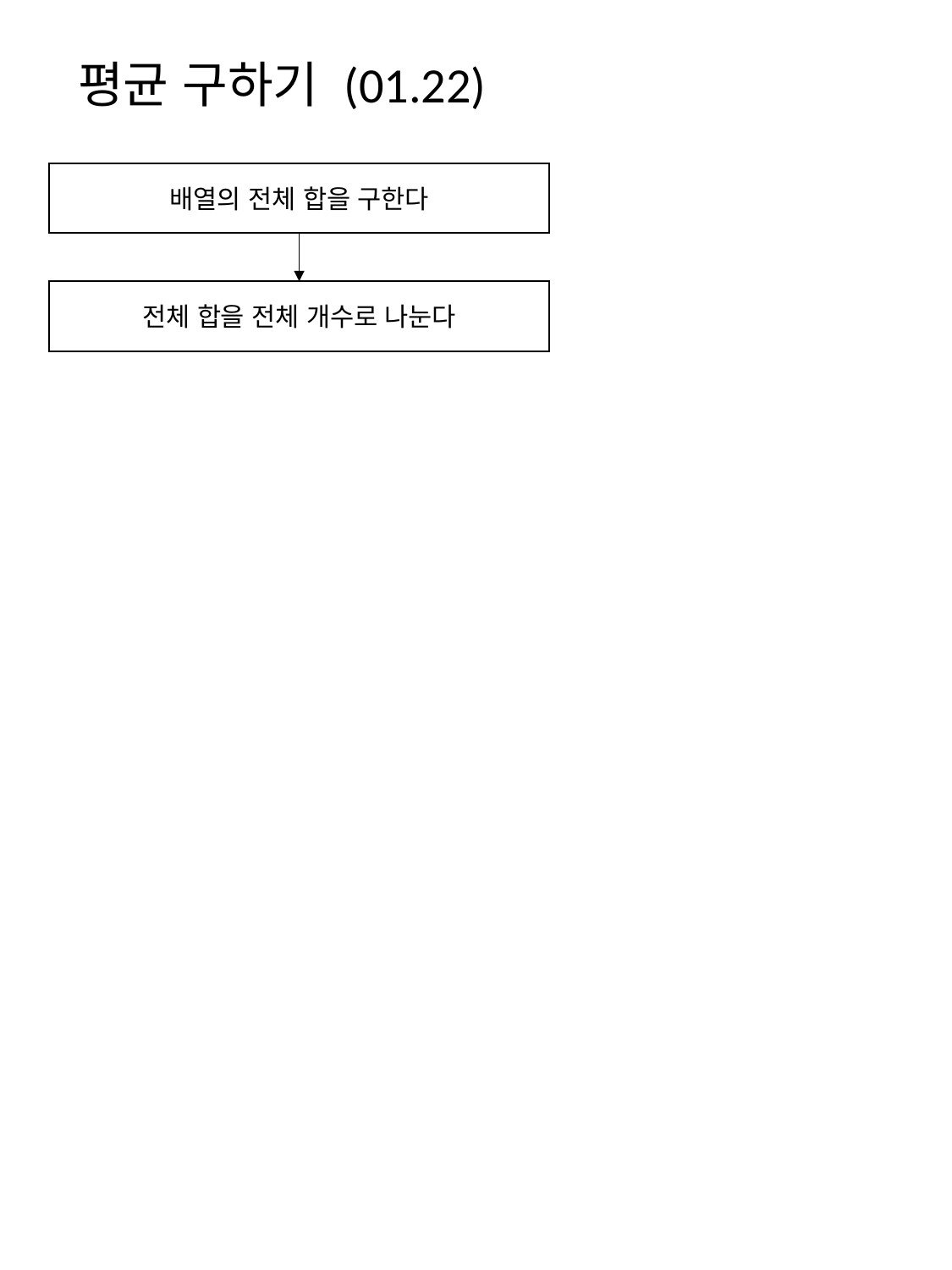

# 평균 구하기 (01.22)
배열의 전체 합을 구한다
전체 합을 전체 개수로 나눈다